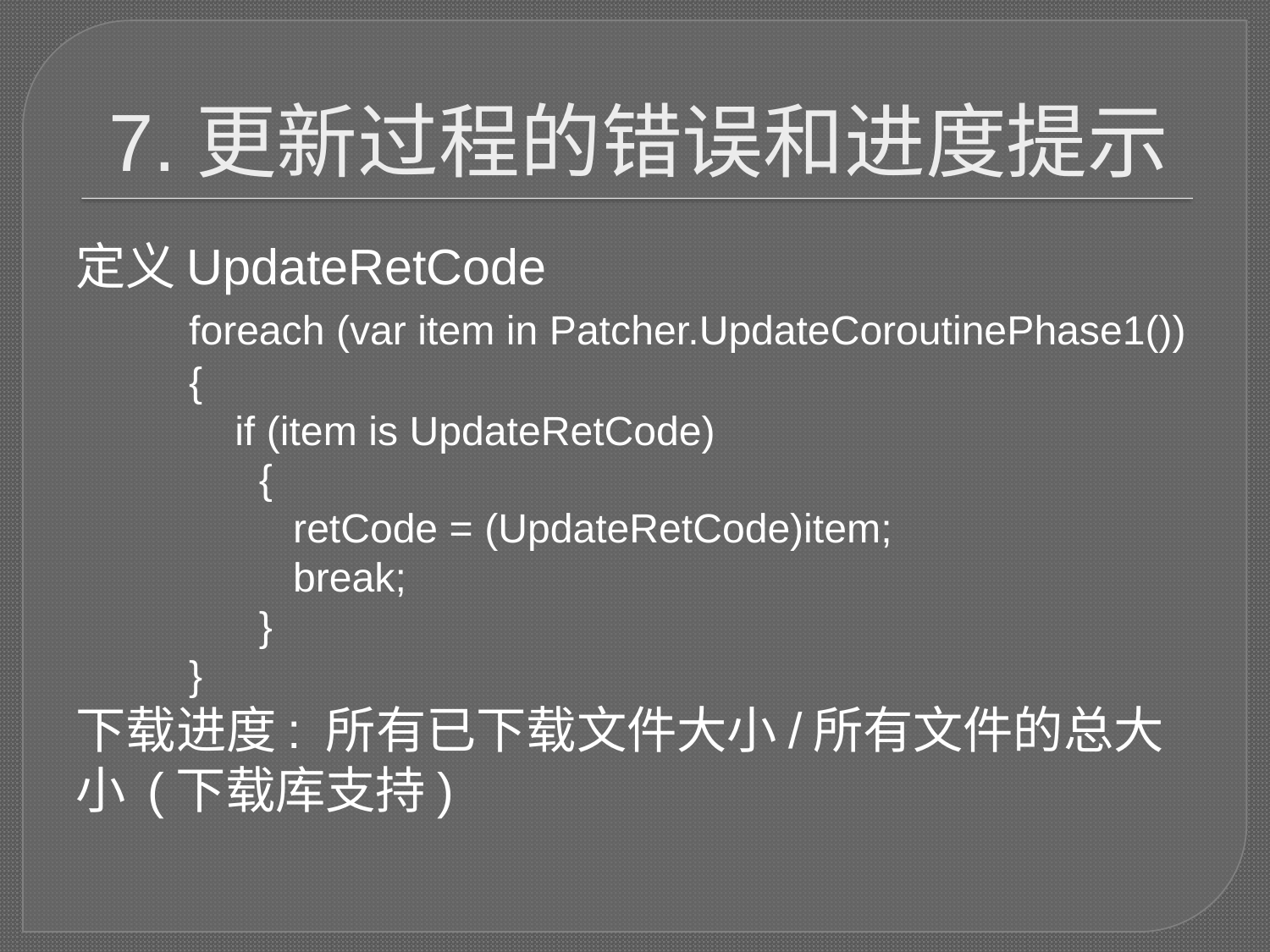

# 7.更新过程的错误和进度提示
定义UpdateRetCode
	foreach (var item in Patcher.UpdateCoroutinePhase1())
	{
	    if (item is UpdateRetCode)
                {
                   retCode = (UpdateRetCode)item;
                   break;
                }
	}
下载进度: 所有已下载文件大小/所有文件的总大小 (下载库支持)